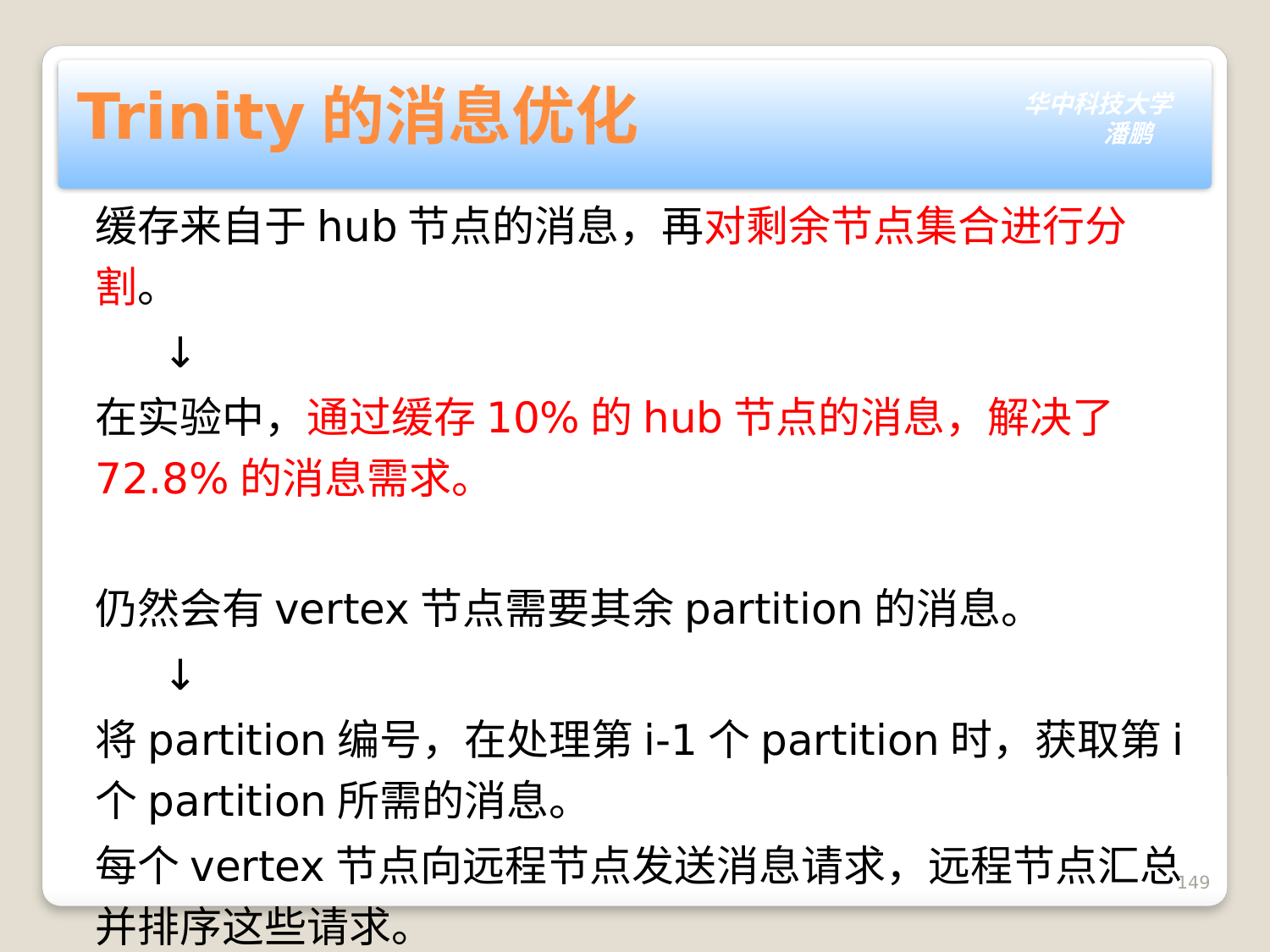

# Trinity的消息优化
缓存来自于hub节点的消息，再对剩余节点集合进行分割。
     ↓
在实验中，通过缓存10%的hub节点的消息，解决了72.8%的消息需求。

仍然会有vertex节点需要其余partition的消息。
     ↓
将partition编号，在处理第i-1个partition时，获取第i个partition所需的消息。
每个vertex节点向远程节点发送消息请求，远程节点汇总并排序这些请求。
149